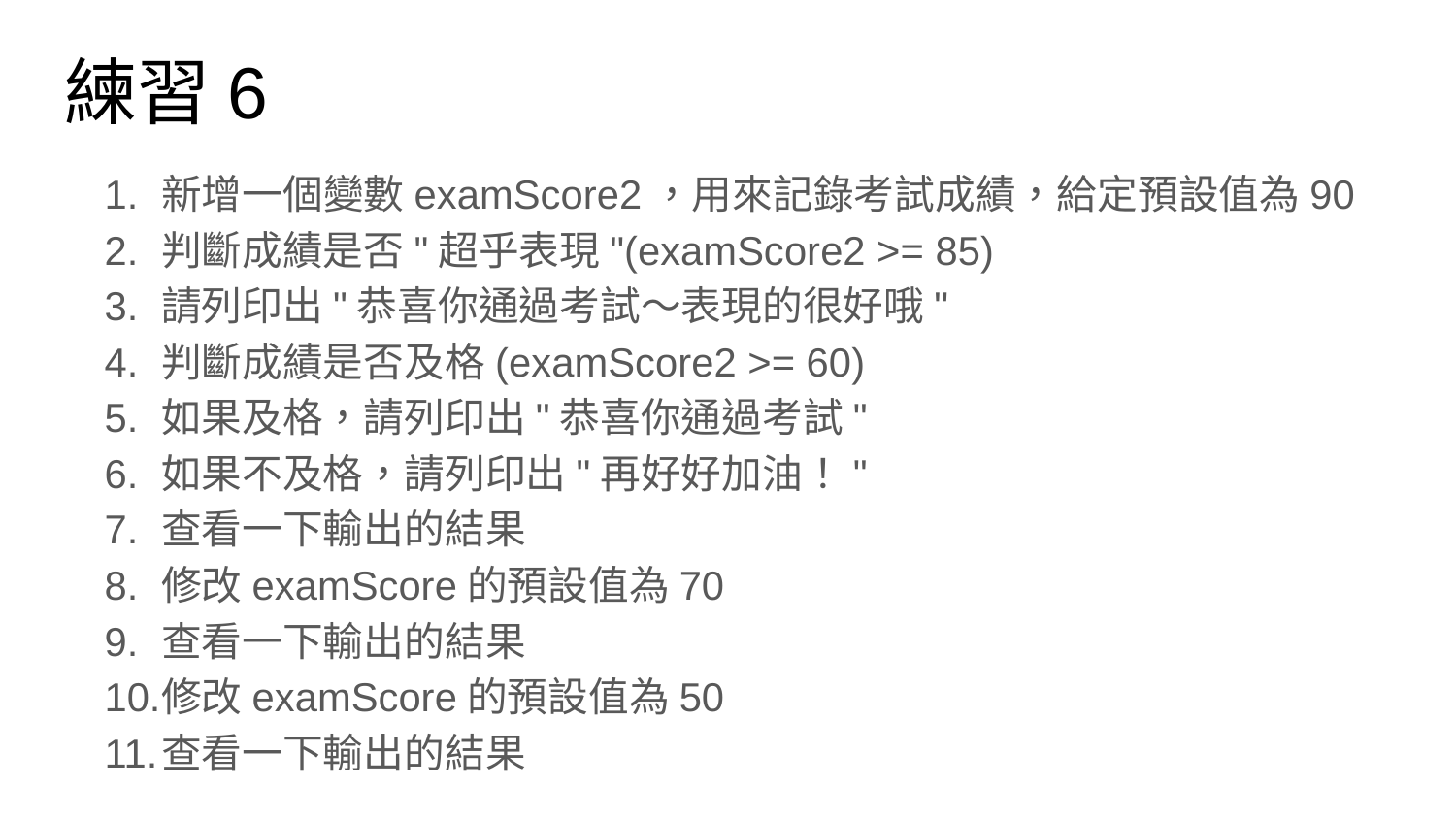

# 練習6
新增一個變數examScore2，用來記錄考試成績，給定預設值為90
判斷成績是否"超乎表現"(examScore2 >= 85)
請列印出"恭喜你通過考試～表現的很好哦"
判斷成績是否及格(examScore2 >= 60)
如果及格，請列印出"恭喜你通過考試"
如果不及格，請列印出"再好好加油！"
查看一下輸出的結果
修改examScore的預設值為70
查看一下輸出的結果
修改examScore的預設值為50
查看一下輸出的結果